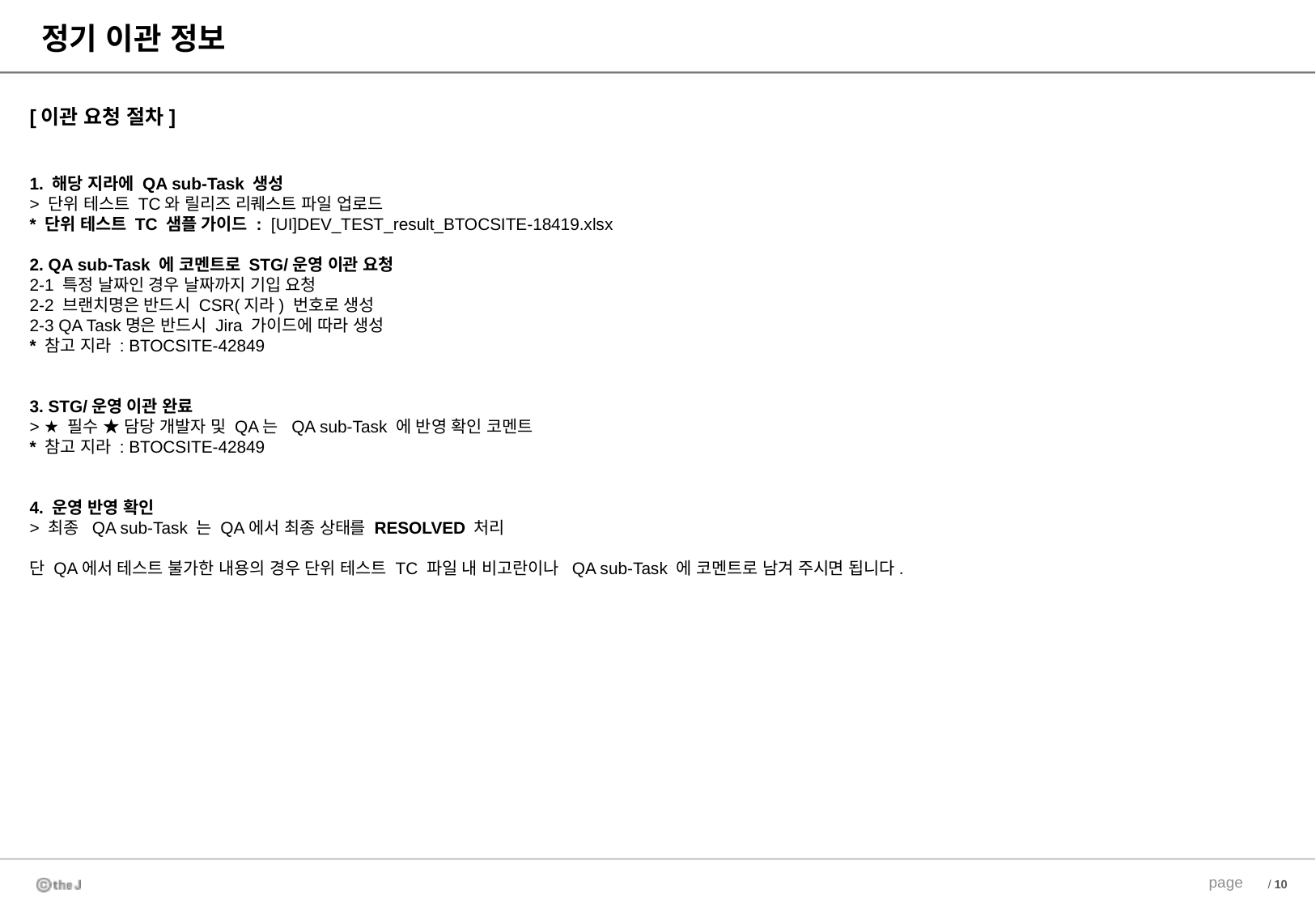

정기 이관 정보

[이관 요청 절차]

1. 해당 지라에 QA sub-Task 생성
> 단위 테스트 TC와 릴리즈 리퀘스트 파일 업로드
* 단위 테스트 TC 샘플 가이드 :  [UI]DEV_TEST_result_BTOCSITE-18419.xlsx

2. QA sub-Task 에 코멘트로 STG/운영 이관 요청
2-1 특정 날짜인 경우 날짜까지 기입 요청
2-2 브랜치명은 반드시 CSR(지라) 번호로 생성
2-3 QA Task명은 반드시 Jira 가이드에 따라 생성
* 참고 지라 : BTOCSITE-42849

3. STG/운영 이관 완료
> ★ 필수 ★ 담당 개발자 및 QA는  QA sub-Task 에 반영 확인 코멘트
* 참고 지라 : BTOCSITE-42849

4. 운영 반영 확인
> 최종  QA sub-Task 는 QA에서 최종 상태를 RESOLVED 처리

단 QA에서 테스트 불가한 내용의 경우 단위 테스트 TC 파일 내 비고란이나  QA sub-Task 에 코멘트로 남겨 주시면 됩니다.